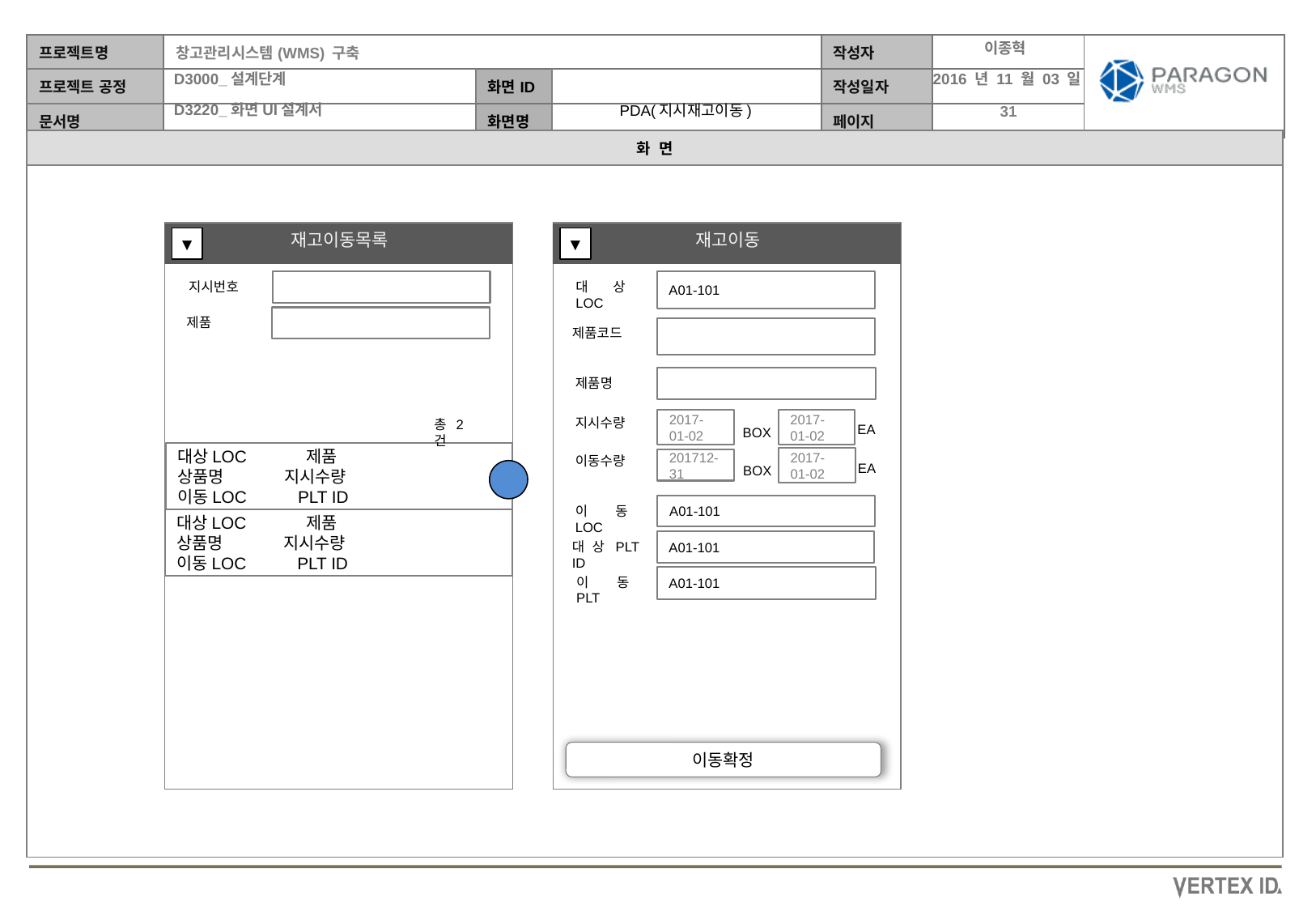

이종혁
2016 년 11 월 03 일
PDA(지시재고이동)

재고이동목록
재고이동
▼
▼
A01-101

지시번호
대상LOC

제품

제품코드

제품명
지시수량
2017-01-02
2017-01-02
총2건
EA
BOX
대상LOC            제품
상품명             지시수량
이동LOC           PLT ID
이동수량
2017-01-02
201712-31
EA
BOX

A01-101
이동LOC
대상LOC            제품
상품명             지시수량
이동LOC           PLT ID
A01-101
대상PLT ID
A01-101
이동 PLT
이동확정